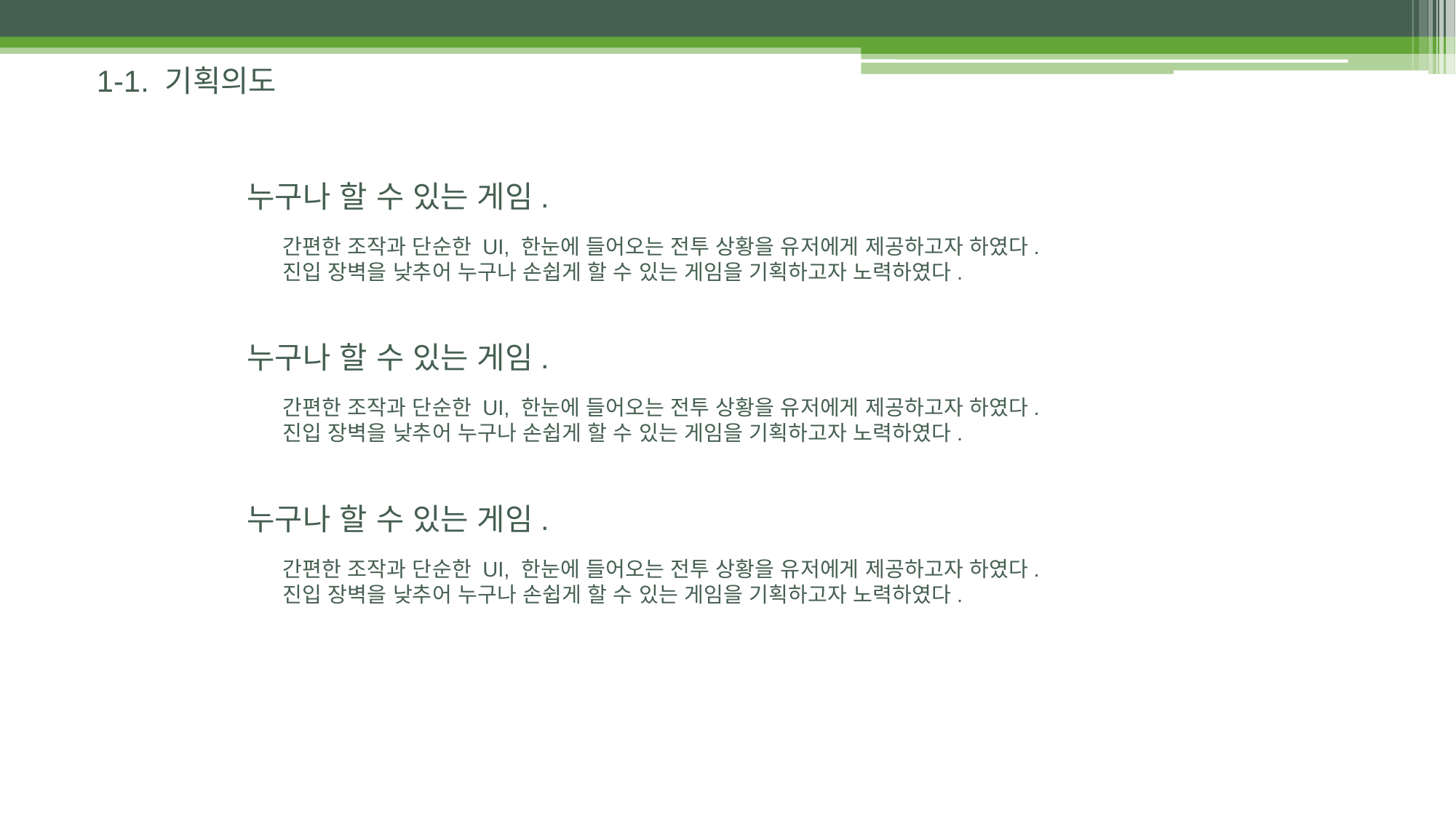

# 1-1. 기획의도
누구나 할 수 있는 게임.
간편한 조작과 단순한 UI, 한눈에 들어오는 전투 상황을 유저에게 제공하고자 하였다.
진입 장벽을 낮추어 누구나 손쉽게 할 수 있는 게임을 기획하고자 노력하였다.

누구나 할 수 있는 게임.
간편한 조작과 단순한 UI, 한눈에 들어오는 전투 상황을 유저에게 제공하고자 하였다.
진입 장벽을 낮추어 누구나 손쉽게 할 수 있는 게임을 기획하고자 노력하였다.

누구나 할 수 있는 게임.
간편한 조작과 단순한 UI, 한눈에 들어오는 전투 상황을 유저에게 제공하고자 하였다.
진입 장벽을 낮추어 누구나 손쉽게 할 수 있는 게임을 기획하고자 노력하였다.